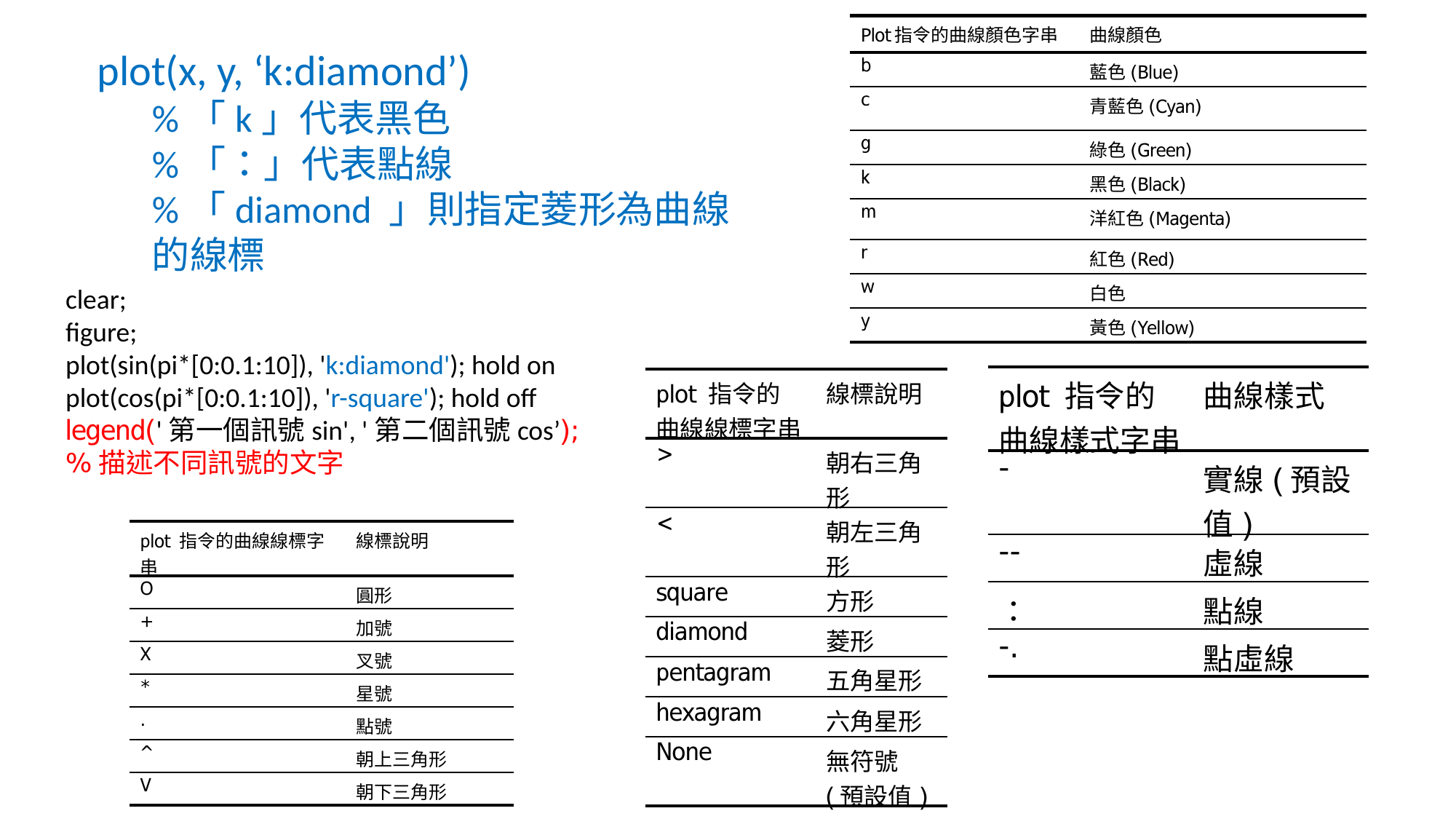

| Plot指令的曲線顏色字串 | 曲線顏色 |  |
| --- | --- | --- |
| b | 藍色(Blue) |  |
| c | 青藍色(Cyan) |  |
| g | 綠色(Green) |  |
| k | 黑色(Black) |  |
| m | 洋紅色(Magenta) |  |
| r | 紅色(Red) |  |
| w | 白色 |  |
| y | 黃色(Yellow) |  |
plot(x, y, ‘k:diamond’)
%「k」代表黑色
%「：」代表點線
%「diamond 」則指定菱形為曲線的線標
clear;
figure;
plot(sin(pi*[0:0.1:10]), 'k:diamond'); hold on
plot(cos(pi*[0:0.1:10]), 'r-square'); hold off
legend('第一個訊號sin', '第二個訊號cos’);
%描述不同訊號的文字
| plot 指令的曲線樣式字串 | 曲線樣式 |
| --- | --- |
| - | 實線(預設值) |
| -- | 虛線 |
| ： | 點線 |
| -. | 點虛線 |
| plot 指令的曲線線標字串 | 線標說明 |
| --- | --- |
| > | 朝右三角形 |
| < | 朝左三角形 |
| square | 方形 |
| diamond | 菱形 |
| pentagram | 五角星形 |
| hexagram | 六角星形 |
| None | 無符號(預設值) |
| plot 指令的曲線線標字串 | 線標說明 |
| --- | --- |
| O | 圓形 |
| + | 加號 |
| X | 叉號 |
| \* | 星號 |
| . | 點號 |
| ^ | 朝上三角形 |
| V | 朝下三角形 |